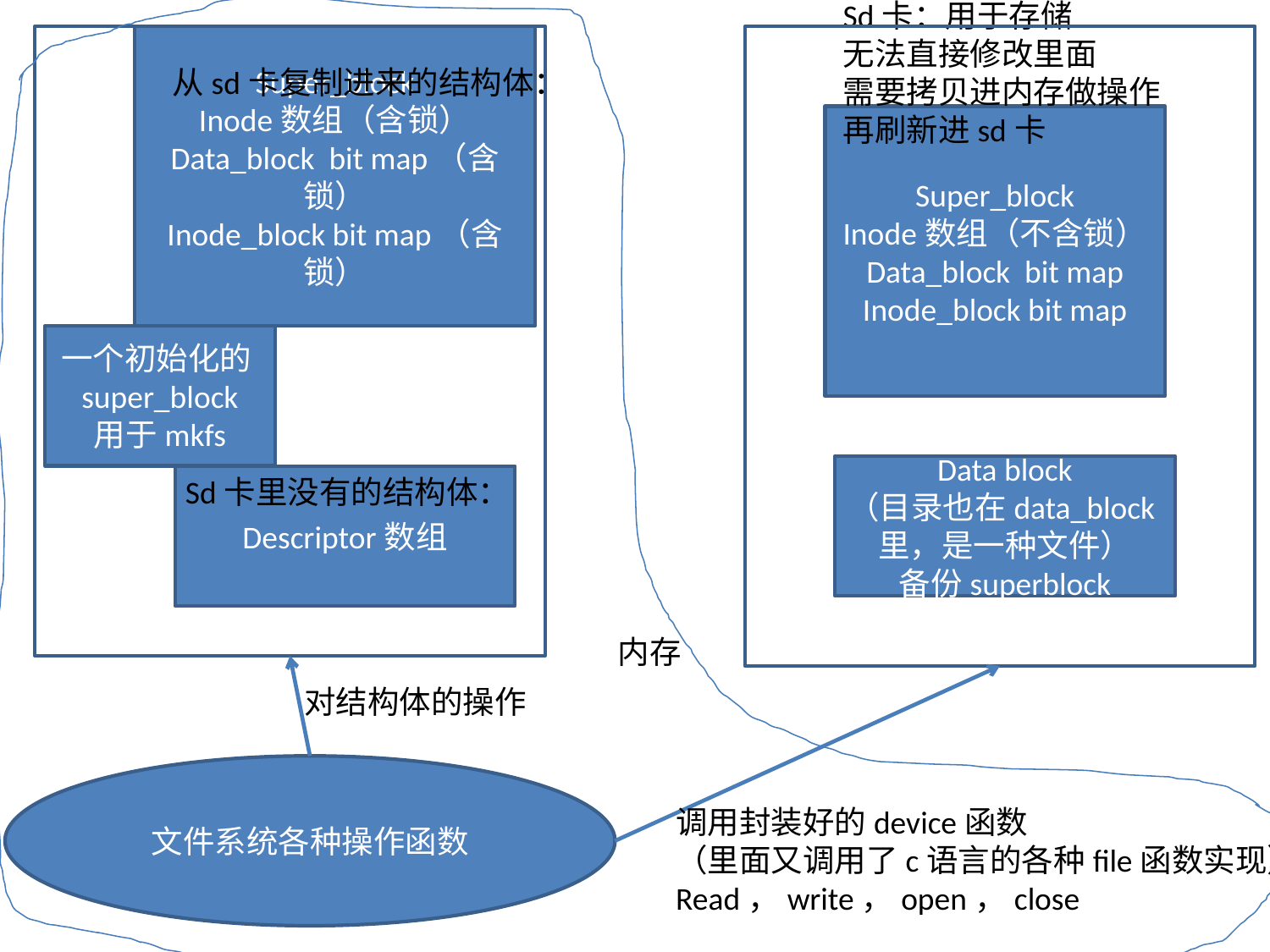

Sd卡：用于存储
无法直接修改里面
需要拷贝进内存做操作
再刷新进sd卡

Super_block
Inode数组（含锁）
Data_block  bit map（含锁）
Inode_block bit map（含锁）

从sd卡复制进来的结构体：
Super_block
Inode数组（不含锁）
Data_block  bit map
Inode_block bit map
一个初始化的super_block
用于mkfs
Data block
（目录也在data_block里，是一种文件）
备份superblock
Descriptor数组
Sd卡里没有的结构体：
内存
对结构体的操作
文件系统各种操作函数
调用封装好的device函数
（里面又调用了c语言的各种file函数实现）
Read，write，open，close